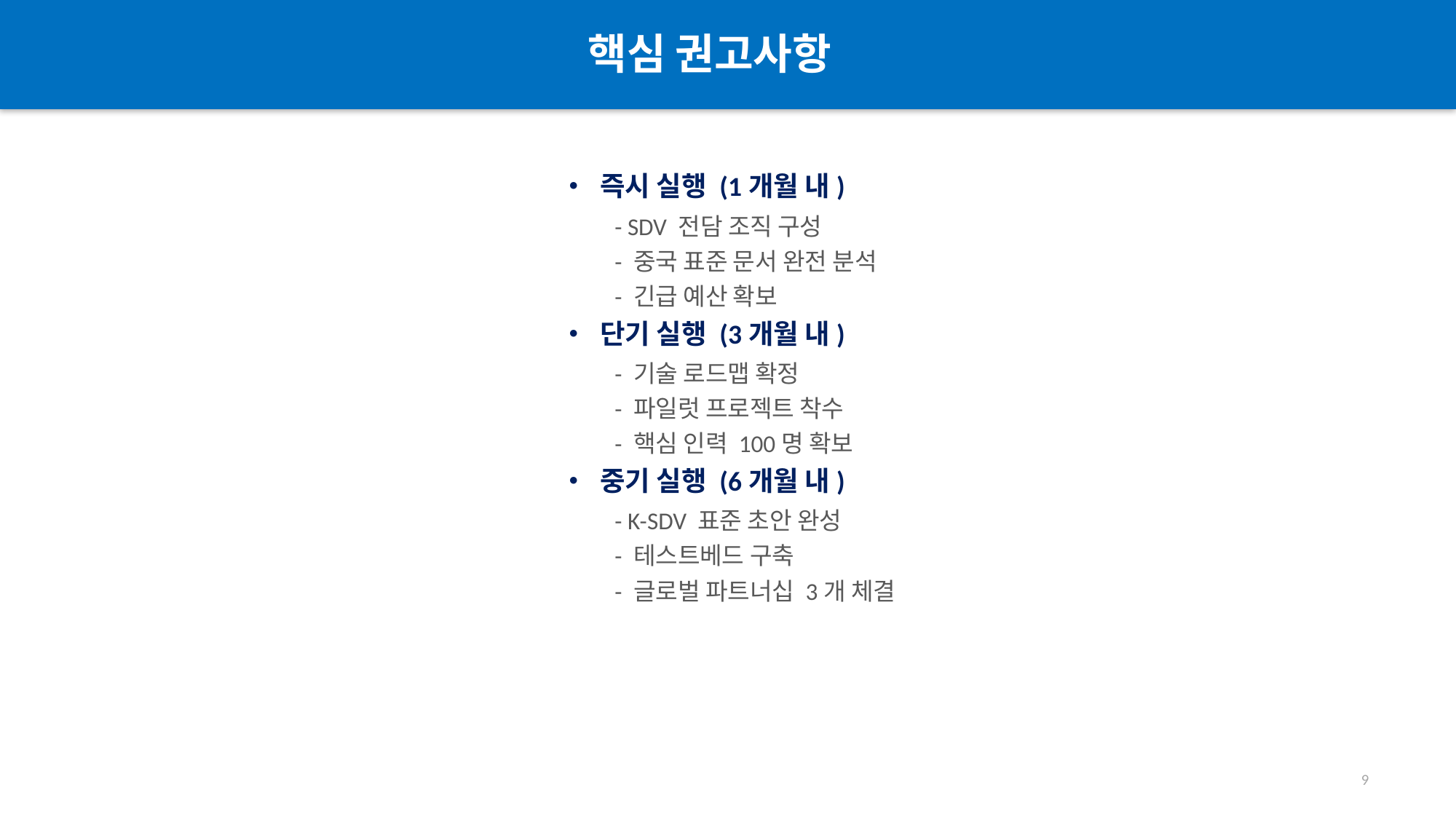

핵심 권고사항
#
• 즉시 실행 (1개월 내)
- SDV 전담 조직 구성
- 중국 표준 문서 완전 분석
- 긴급 예산 확보
• 단기 실행 (3개월 내)
- 기술 로드맵 확정
- 파일럿 프로젝트 착수
- 핵심 인력 100명 확보
• 중기 실행 (6개월 내)
- K-SDV 표준 초안 완성
- 테스트베드 구축
- 글로벌 파트너십 3개 체결
9